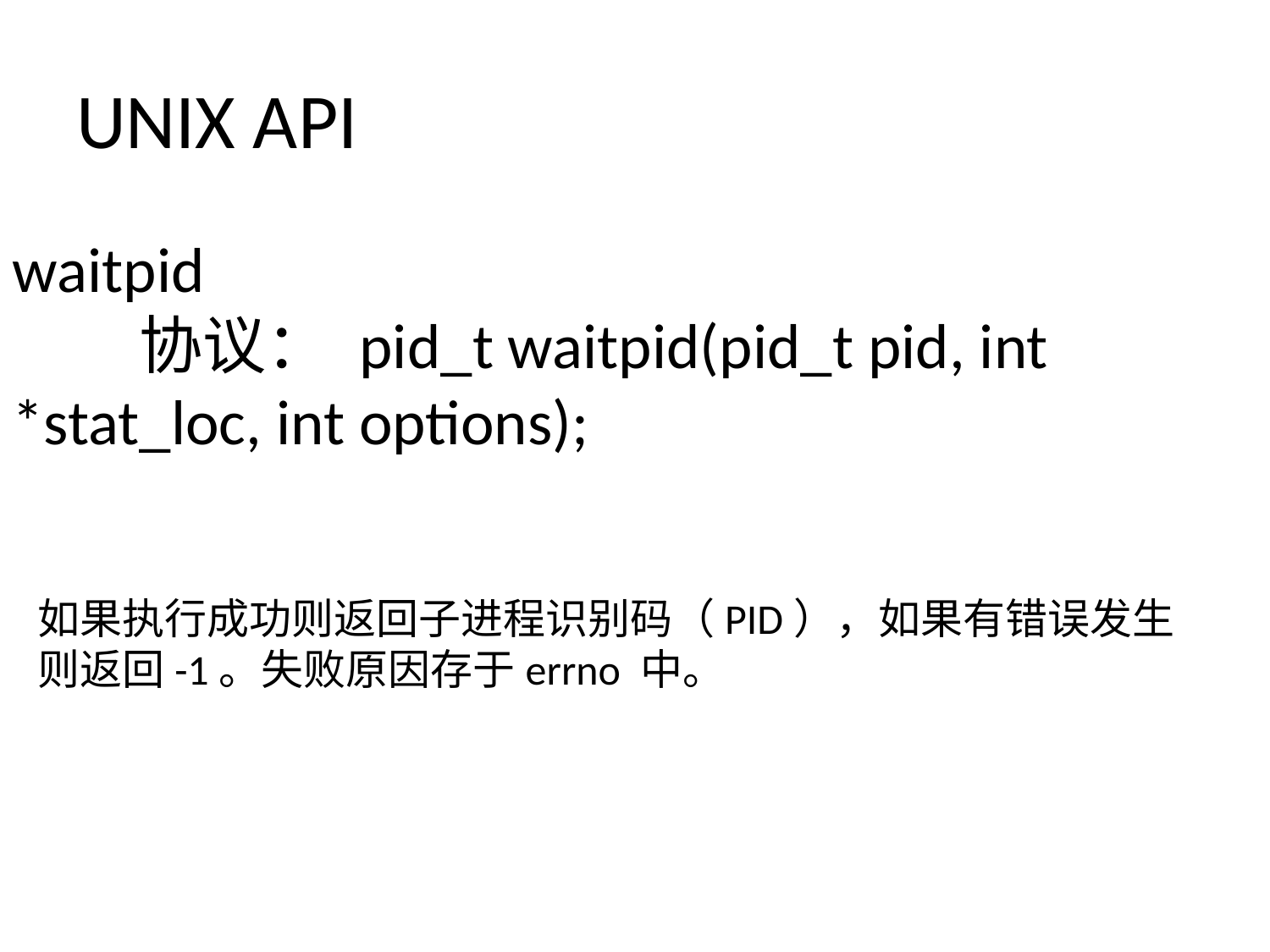

# UNIX API
waitpid
	协议： pid_t waitpid(pid_t pid, int *stat_loc, int options);
如果执行成功则返回子进程识别码（PID），如果有错误发生则返回-1。失败原因存于errno 中。